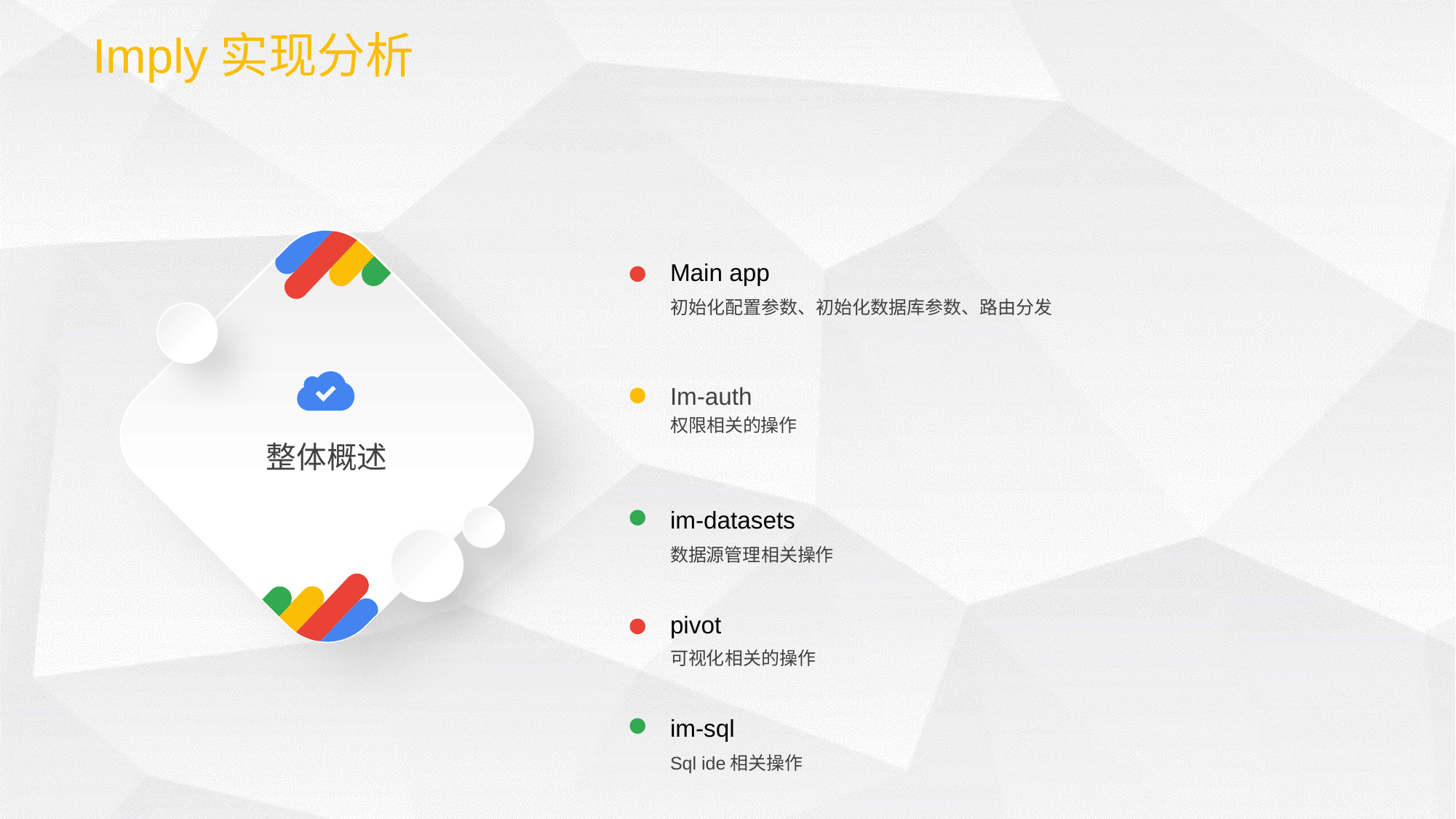

Imply实现分析

Main app

初始化配置参数、初始化数据库参数、路由分发

Im-auth

权限相关的操作
整体概述
im-datasets

数据源管理相关操作
pivot

可视化相关的操作
im-sql

Sql ide相关操作